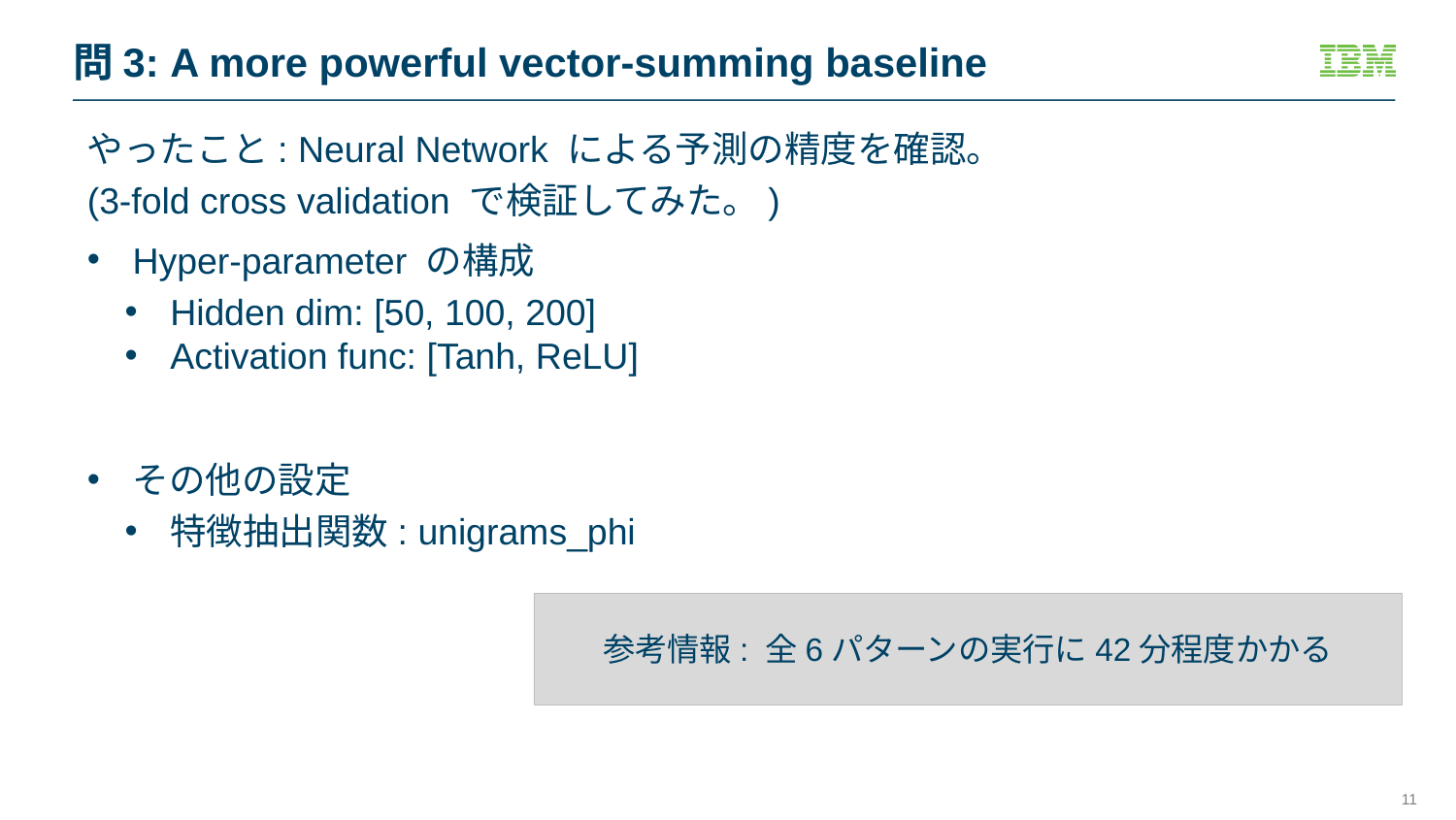

# 問3: A more powerful vector-summing baseline
やったこと: Neural Network による予測の精度を確認。
(3-fold cross validation で検証してみた。)
Hyper-parameter の構成
Hidden dim: [50, 100, 200]
Activation func: [Tanh, ReLU]

その他の設定
特徴抽出関数: unigrams_phi

参考情報: 全6パターンの実行に42分程度かかる
11